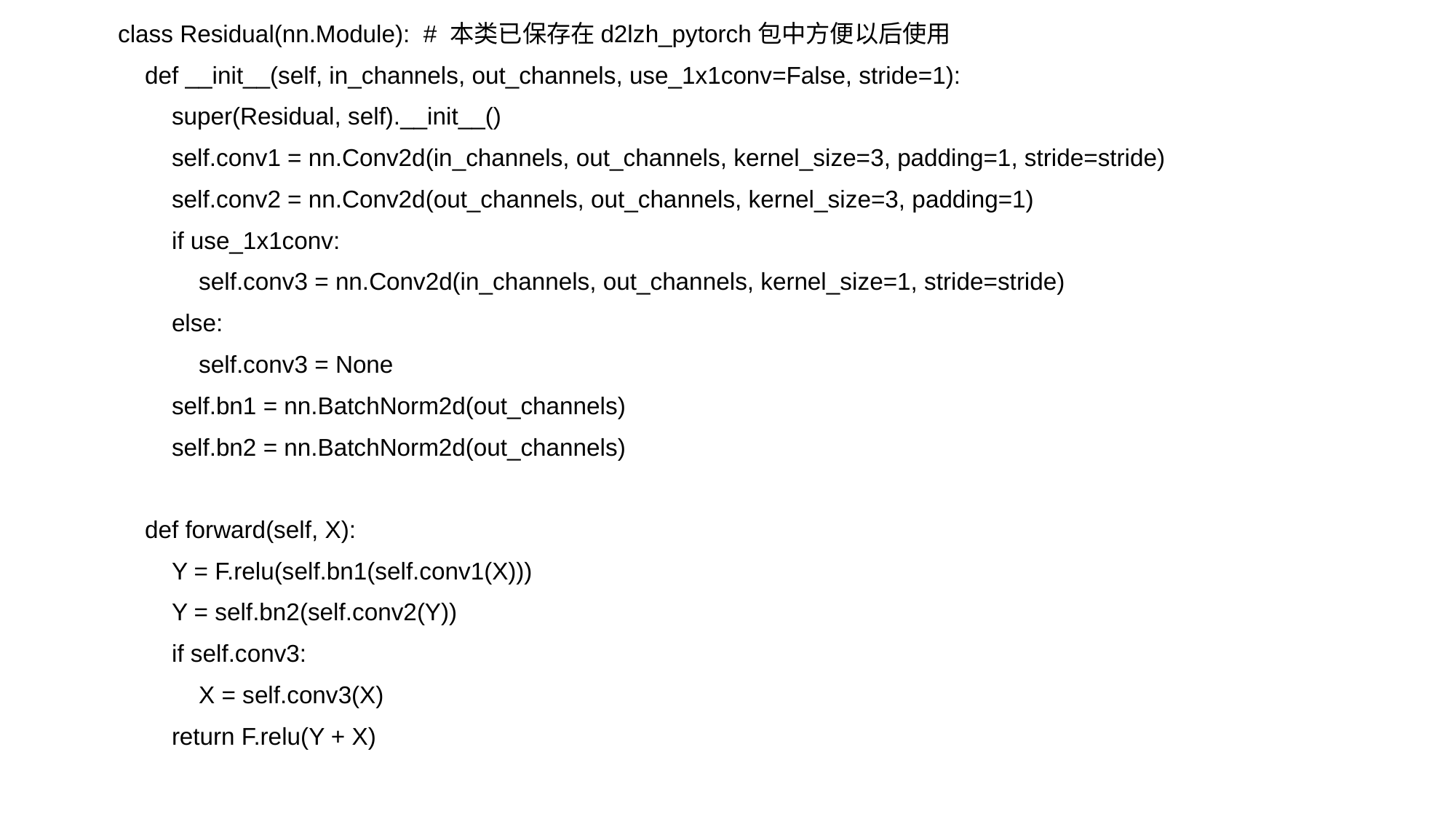

class Residual(nn.Module):  # 本类已保存在d2lzh_pytorch包中方便以后使用
    def __init__(self, in_channels, out_channels, use_1x1conv=False, stride=1):
        super(Residual, self).__init__()
        self.conv1 = nn.Conv2d(in_channels, out_channels, kernel_size=3, padding=1, stride=stride)
        self.conv2 = nn.Conv2d(out_channels, out_channels, kernel_size=3, padding=1)
        if use_1x1conv:
            self.conv3 = nn.Conv2d(in_channels, out_channels, kernel_size=1, stride=stride)
        else:
            self.conv3 = None
        self.bn1 = nn.BatchNorm2d(out_channels)
        self.bn2 = nn.BatchNorm2d(out_channels)

    def forward(self, X):
        Y = F.relu(self.bn1(self.conv1(X)))
        Y = self.bn2(self.conv2(Y))
        if self.conv3:
            X = self.conv3(X)
        return F.relu(Y + X)